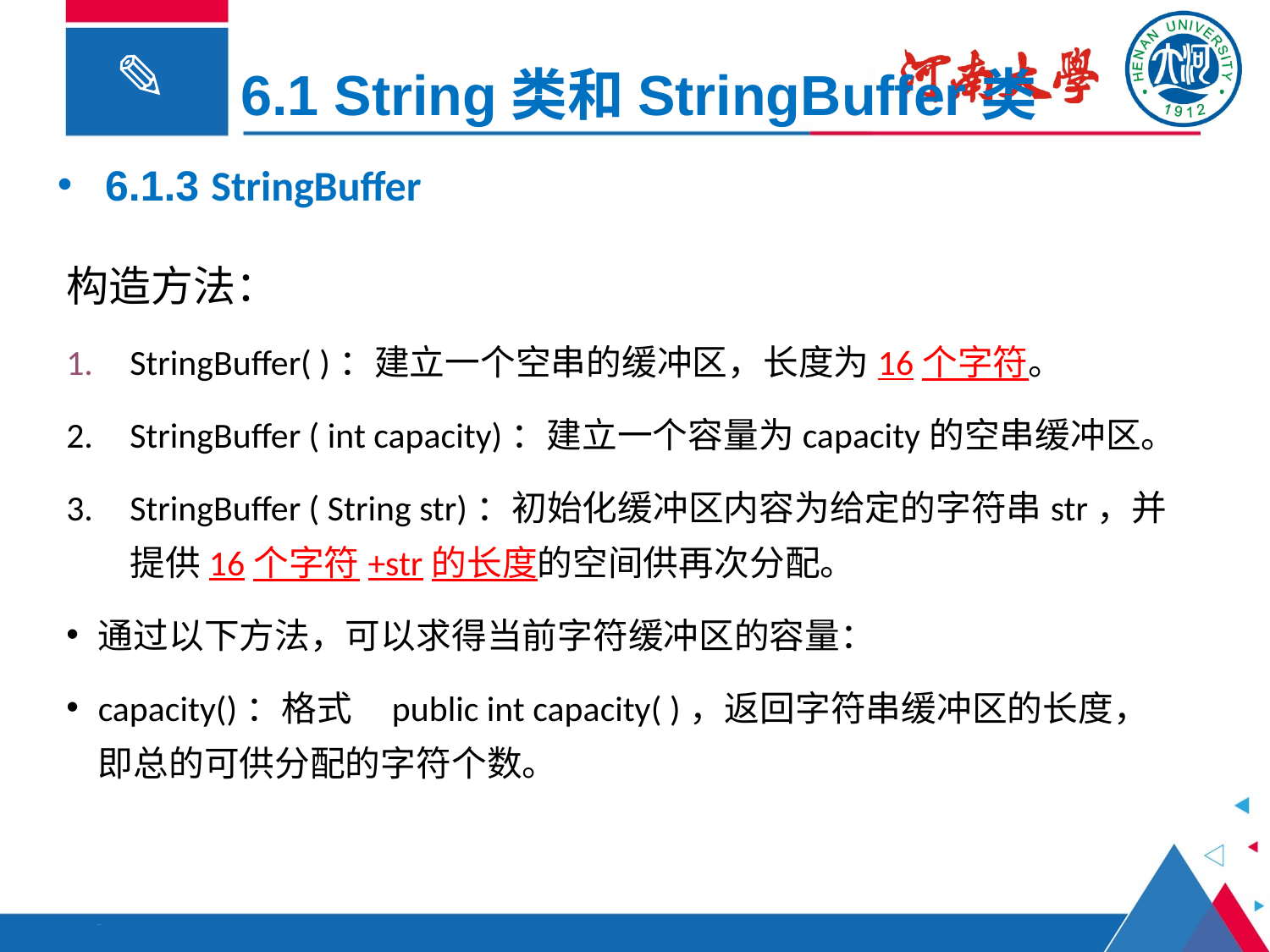

6.1 String类和StringBuffer类
6.1.3 StringBuffer
构造方法：
StringBuffer( )：建立一个空串的缓冲区，长度为16个字符。
StringBuffer ( int capacity)：建立一个容量为capacity的空串缓冲区。
StringBuffer ( String str)：初始化缓冲区内容为给定的字符串str，并提供16个字符+str的长度的空间供再次分配。
通过以下方法，可以求得当前字符缓冲区的容量：
capacity()：格式    public int capacity( )，返回字符串缓冲区的长度，即总的可供分配的字符个数。